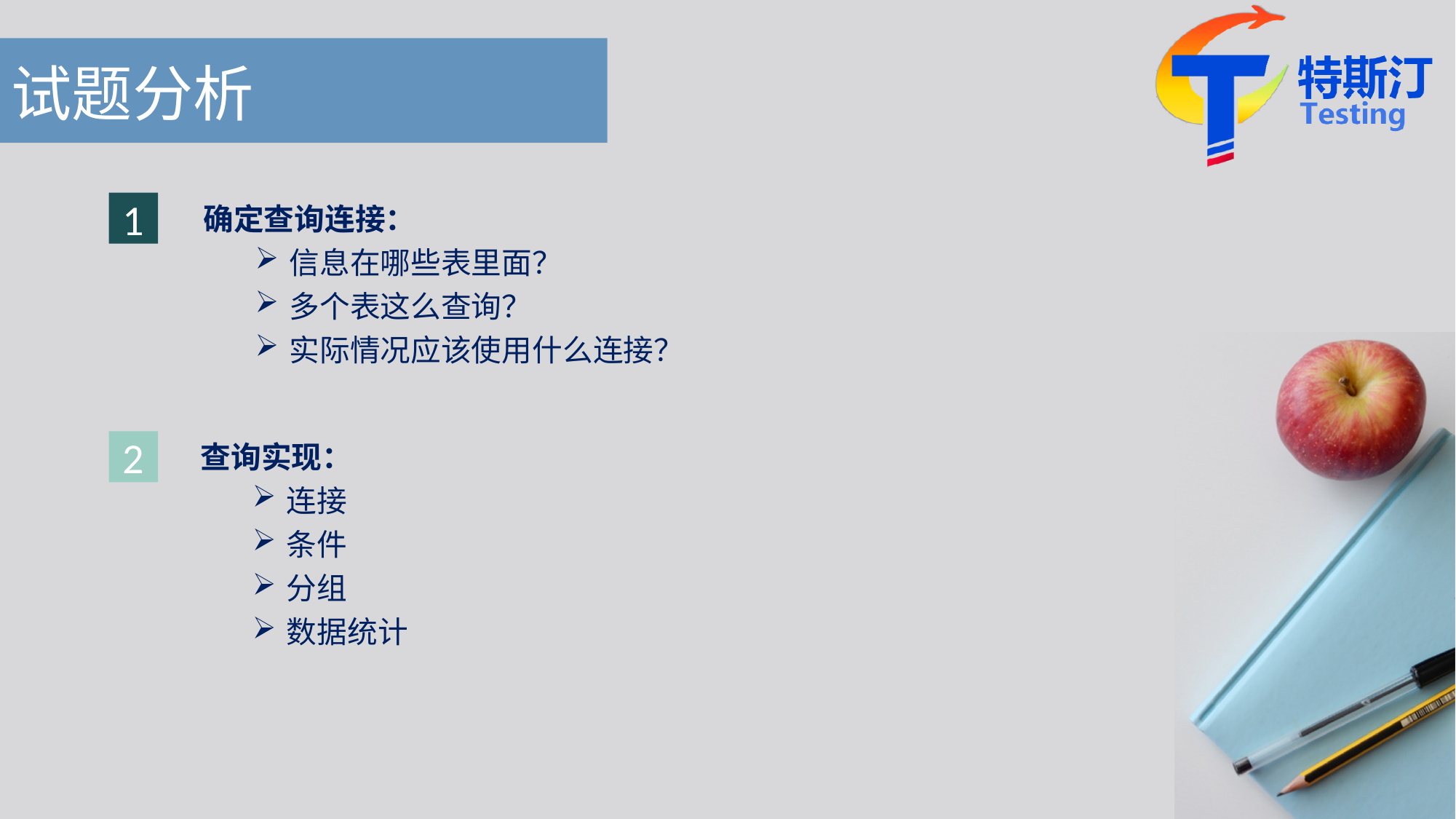

# 试题分析
1
确定查询连接：
信息在哪些表里面？
多个表这么查询？
实际情况应该使用什么连接？
查询实现：
连接
条件
分组
数据统计
2